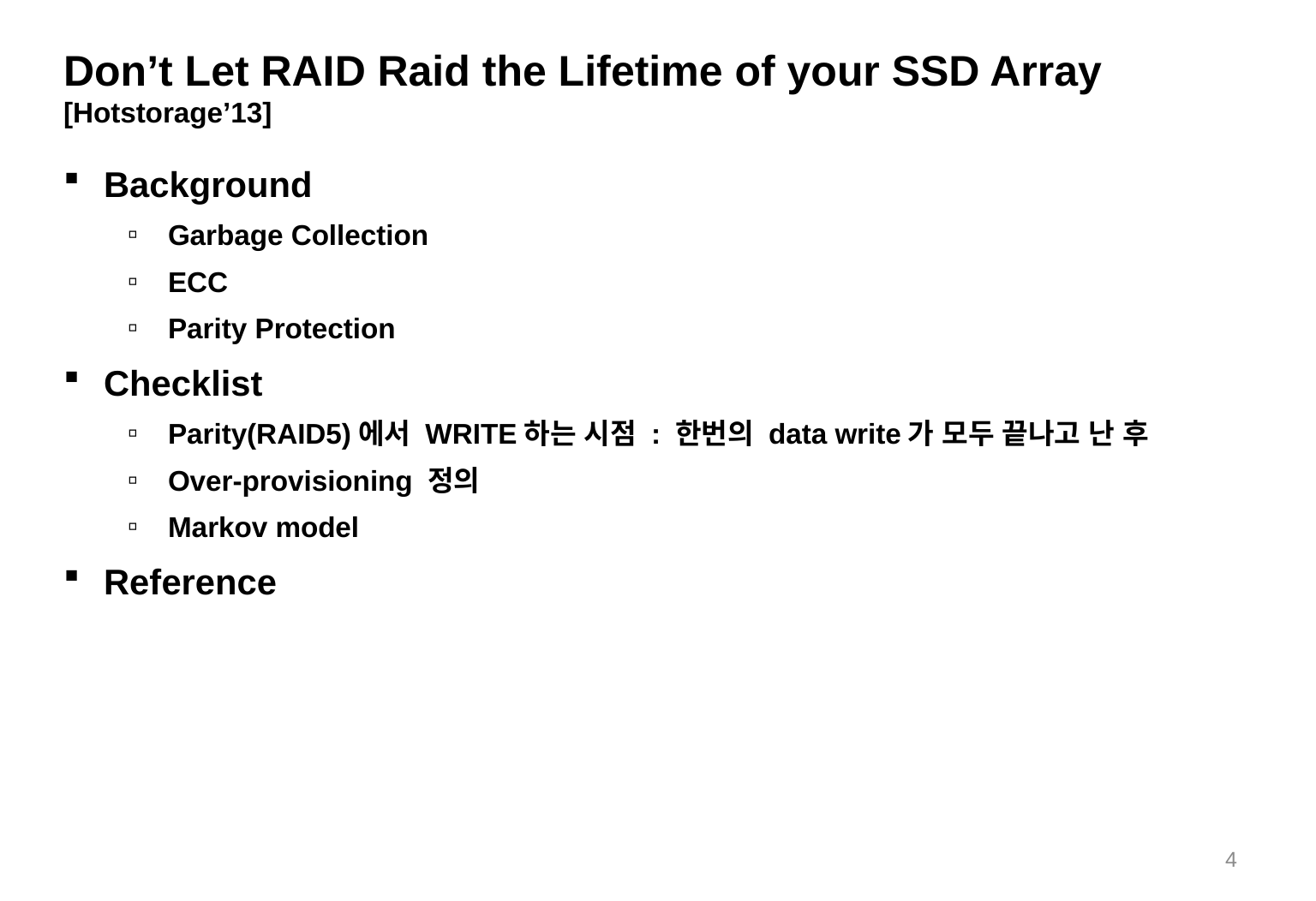

# Don’t Let RAID Raid the Lifetime of your SSD Array [Hotstorage’13]
Background
Garbage Collection
ECC
Parity Protection
Checklist
Parity(RAID5)에서 WRITE하는 시점 : 한번의 data write가 모두 끝나고 난 후
Over-provisioning 정의
Markov model
Reference

4